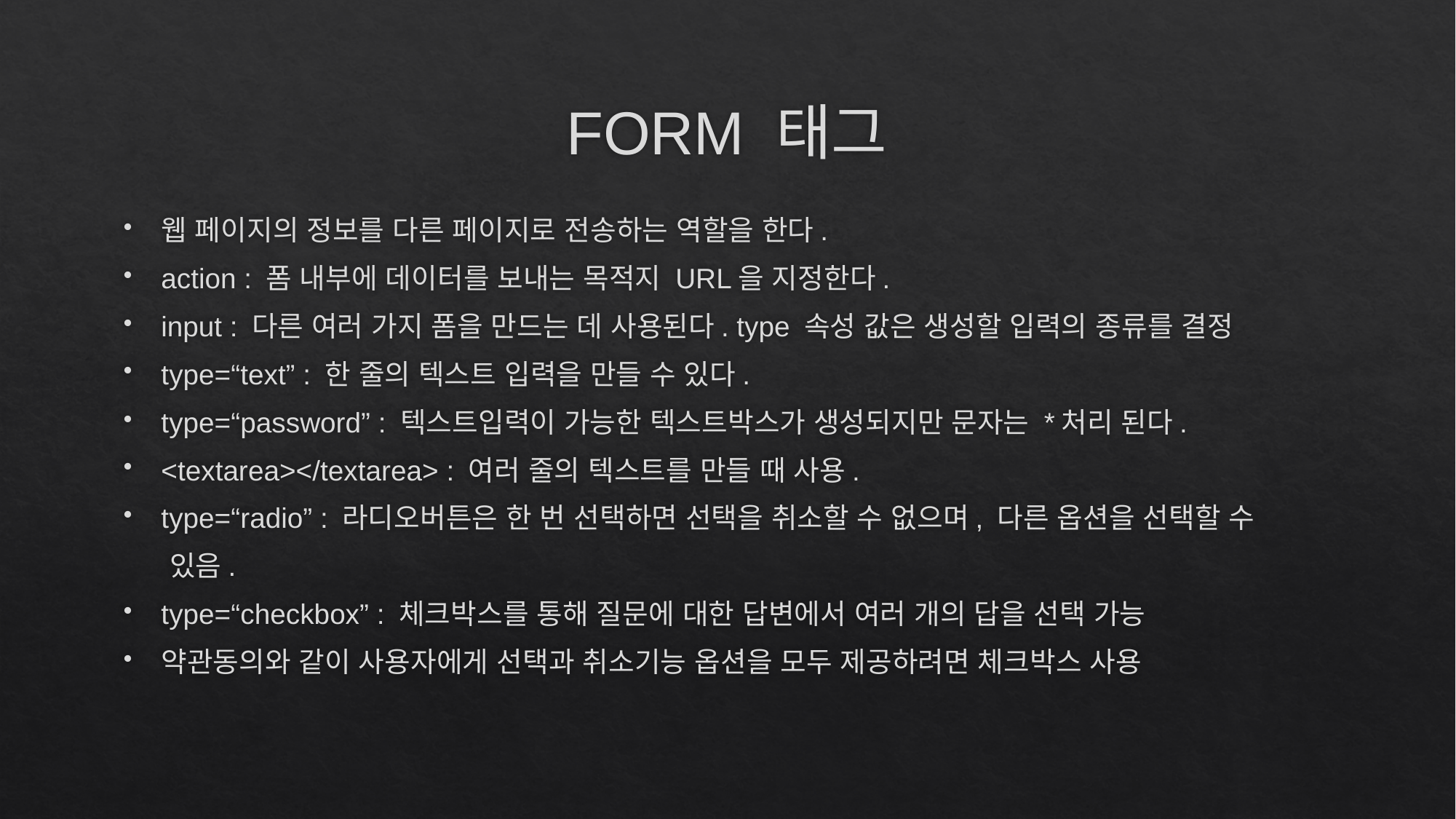

# FORM 태그
웹 페이지의 정보를 다른 페이지로 전송하는 역할을 한다.
action : 폼 내부에 데이터를 보내는 목적지 URL을 지정한다.
input : 다른 여러 가지 폼을 만드는 데 사용된다. type 속성 값은 생성할 입력의 종류를 결정
type=“text” : 한 줄의 텍스트 입력을 만들 수 있다.
type=“password” : 텍스트입력이 가능한 텍스트박스가 생성되지만 문자는 *처리 된다.
<textarea></textarea> : 여러 줄의 텍스트를 만들 때 사용.
type=“radio” : 라디오버튼은 한 번 선택하면 선택을 취소할 수 없으며, 다른 옵션을 선택할 수
     있음.
type=“checkbox” : 체크박스를 통해 질문에 대한 답변에서 여러 개의 답을 선택 가능
약관동의와 같이 사용자에게 선택과 취소기능 옵션을 모두 제공하려면 체크박스 사용